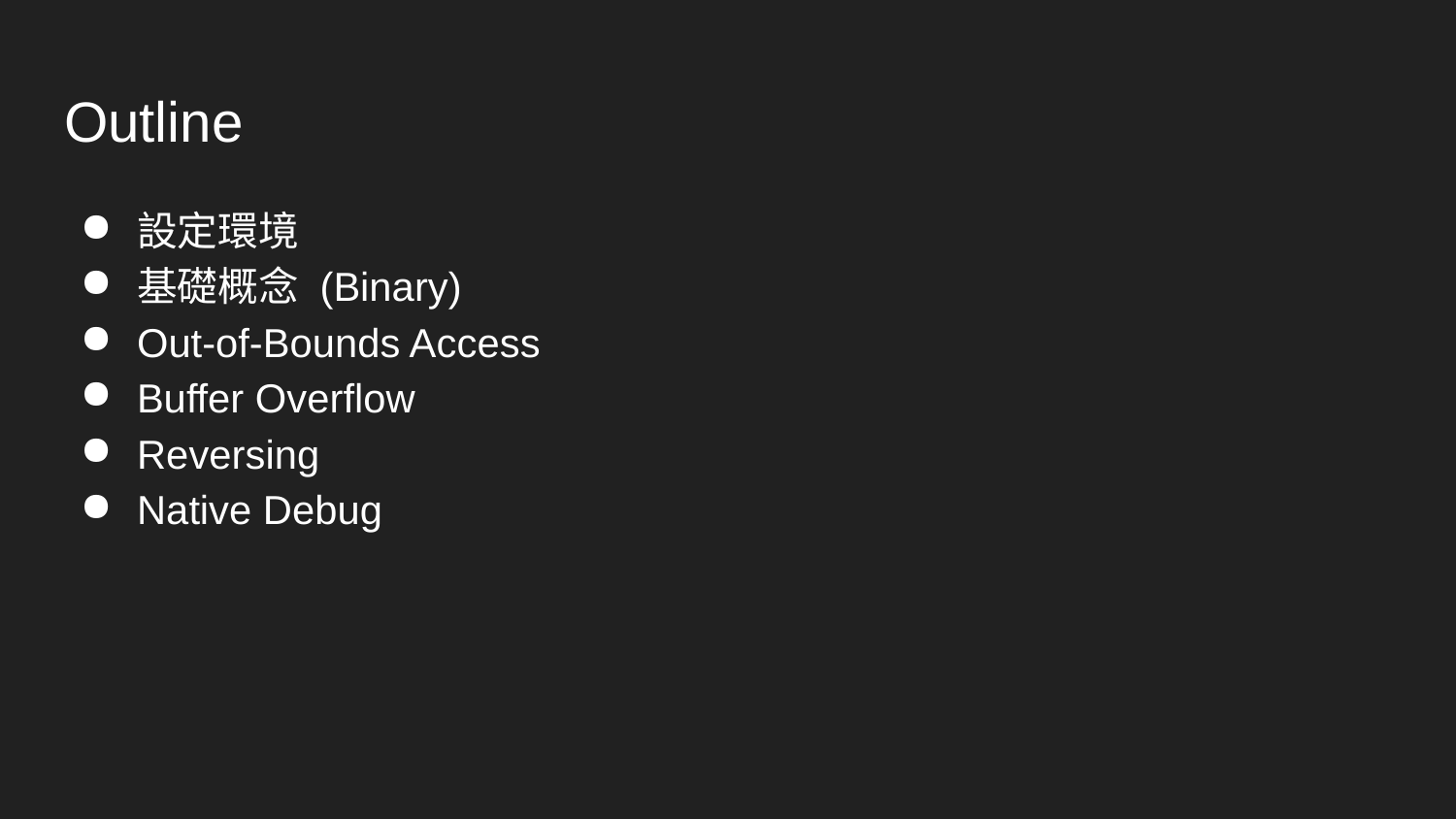

# Outline
設定環境
基礎概念 (Binary)
Out-of-Bounds Access
Buffer Overflow
Reversing
Native Debug